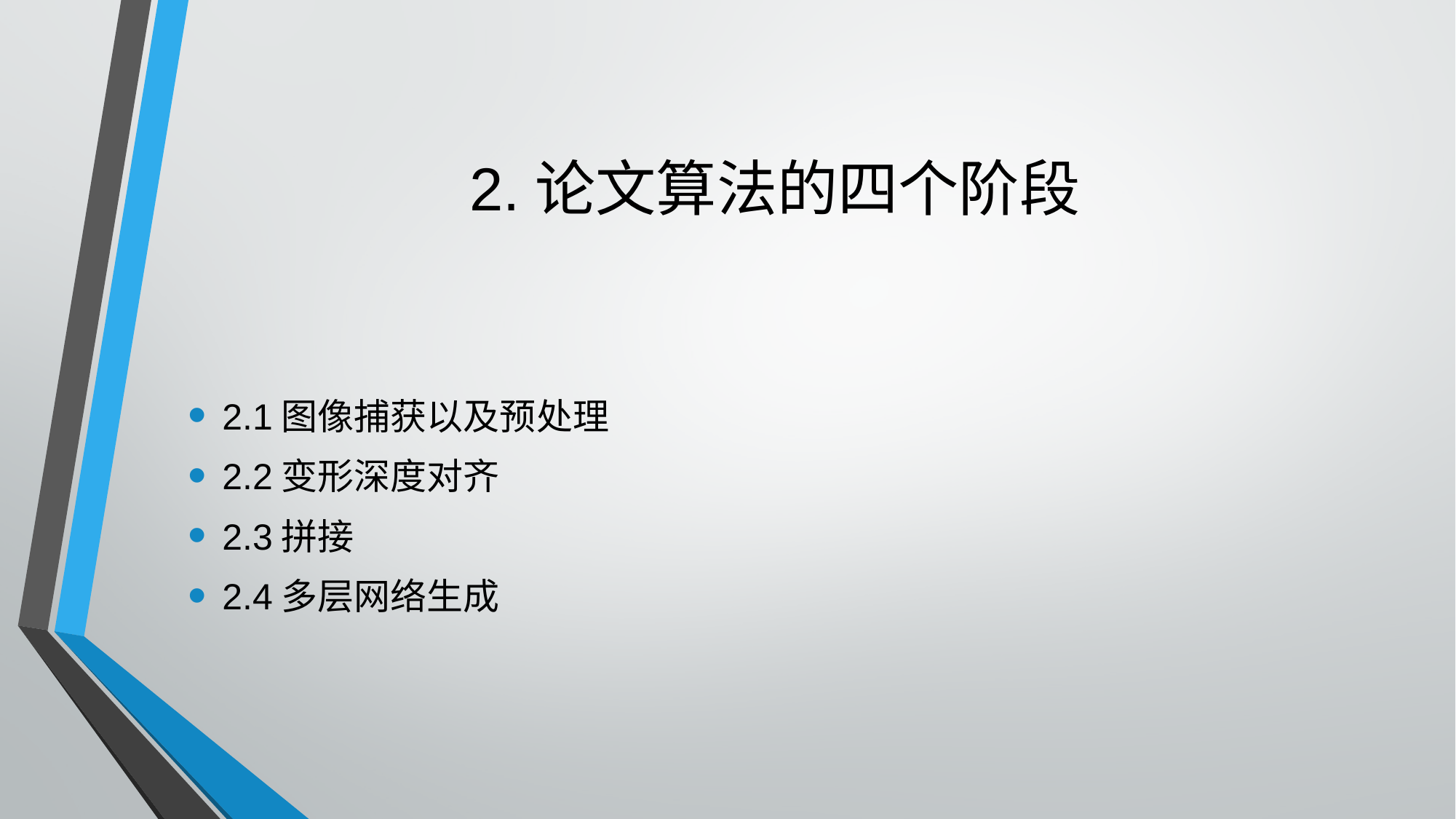

# 2.论文算法的四个阶段
2.1图像捕获以及预处理
2.2变形深度对齐
2.3拼接
2.4多层网络生成